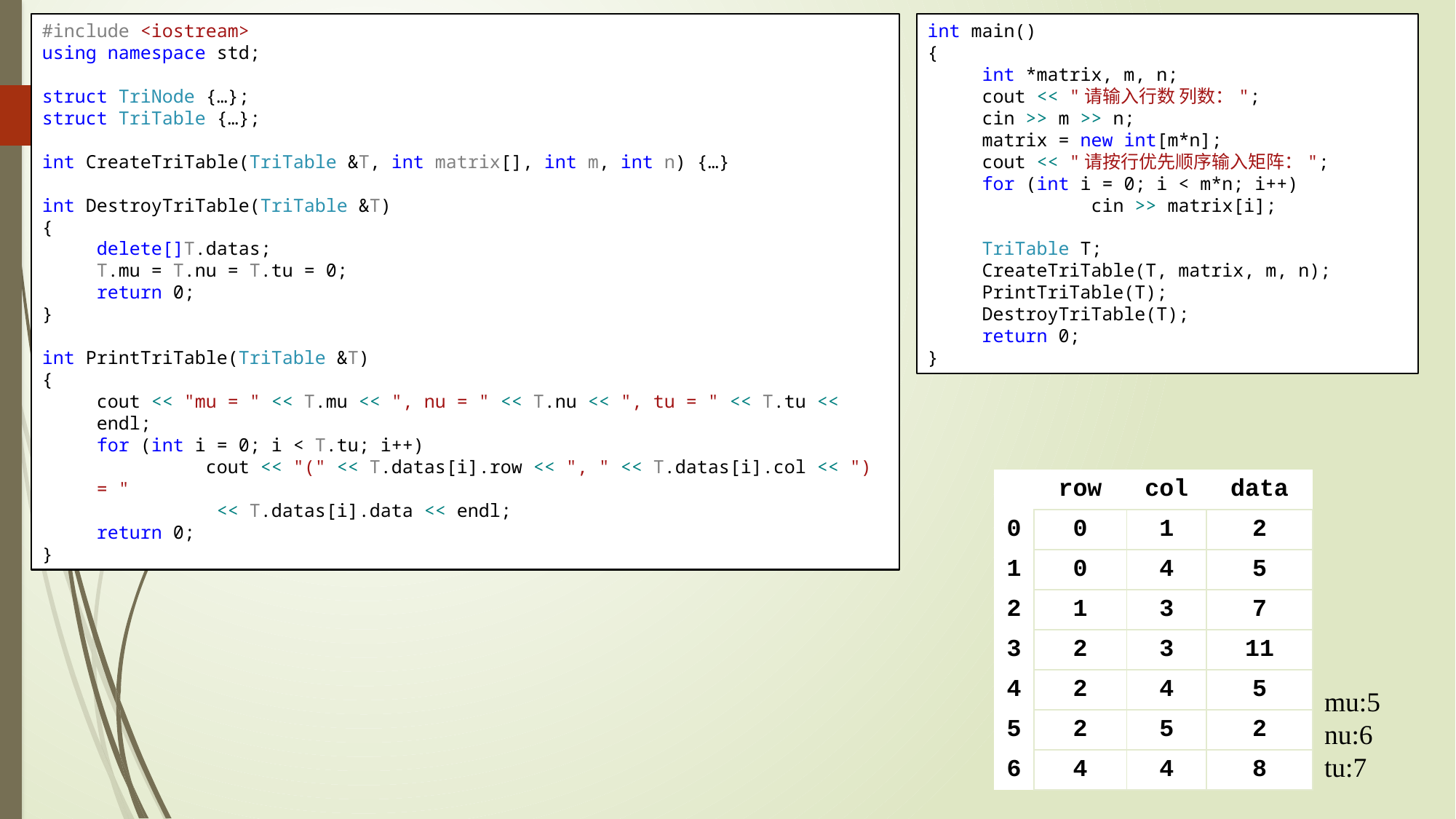

#include <iostream>
using namespace std;

struct TriNode {…};
struct TriTable {…};

int CreateTriTable(TriTable &T, int matrix[], int m, int n) {…}

int DestroyTriTable(TriTable &T)
{
delete[]T.datas;
T.mu = T.nu = T.tu = 0;
return 0;
}

int PrintTriTable(TriTable &T)
{
cout << "mu = " << T.mu << ", nu = " << T.nu << ", tu = " << T.tu << endl;
for (int i = 0; i < T.tu; i++)
	cout << "(" << T.datas[i].row << ", " << T.datas[i].col << ") = "
           << T.datas[i].data << endl;
return 0;
}
int main()
{
int *matrix, m, n;
cout << "请输入行数 列数：";
cin >> m >> n;
matrix = new int[m*n];
cout << "请按行优先顺序输入矩阵：";
for (int i = 0; i < m*n; i++)
	cin >> matrix[i];

TriTable T;
CreateTriTable(T, matrix, m, n);
PrintTriTable(T);
DestroyTriTable(T);
return 0;
}
|  | row | col | data |
| --- | --- | --- | --- |
| 0 | 0 | 1 | 2 |
| 1 | 0 | 4 | 5 |
| 2 | 1 | 3 | 7 |
| 3 | 2 | 3 | 11 |
| 4 | 2 | 4 | 5 |
| 5 | 2 | 5 | 2 |
| 6 | 4 | 4 | 8 |
mu:5
nu:6
tu:7